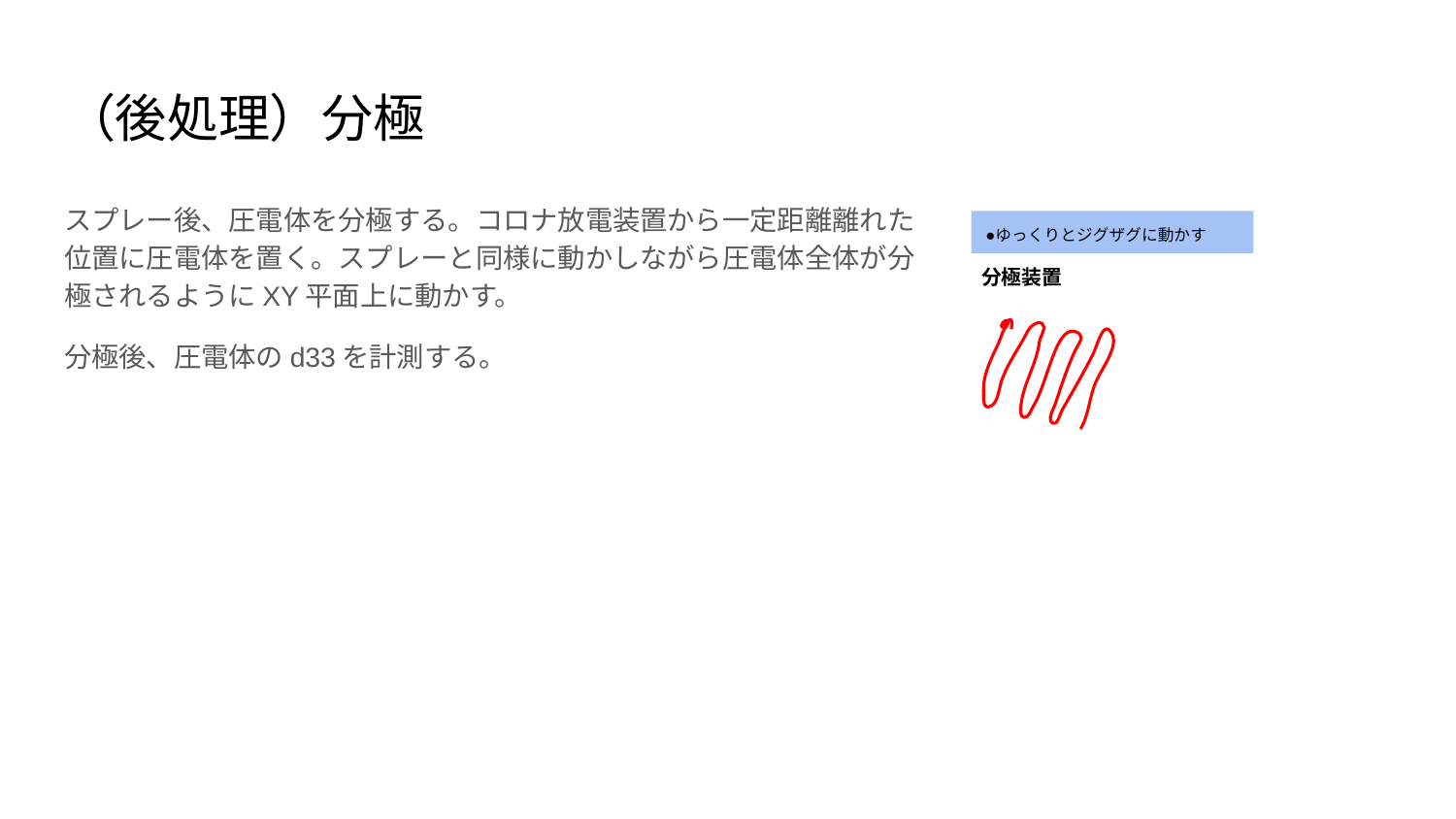

# （後処理）分極
スプレー後、圧電体を分極する。コロナ放電装置から一定距離離れた位置に圧電体を置く。スプレーと同様に動かしながら圧電体全体が分極されるようにXY平面上に動かす。
分極後、圧電体のd33を計測する。
ゆっくりとジグザグに動かす
分極装置